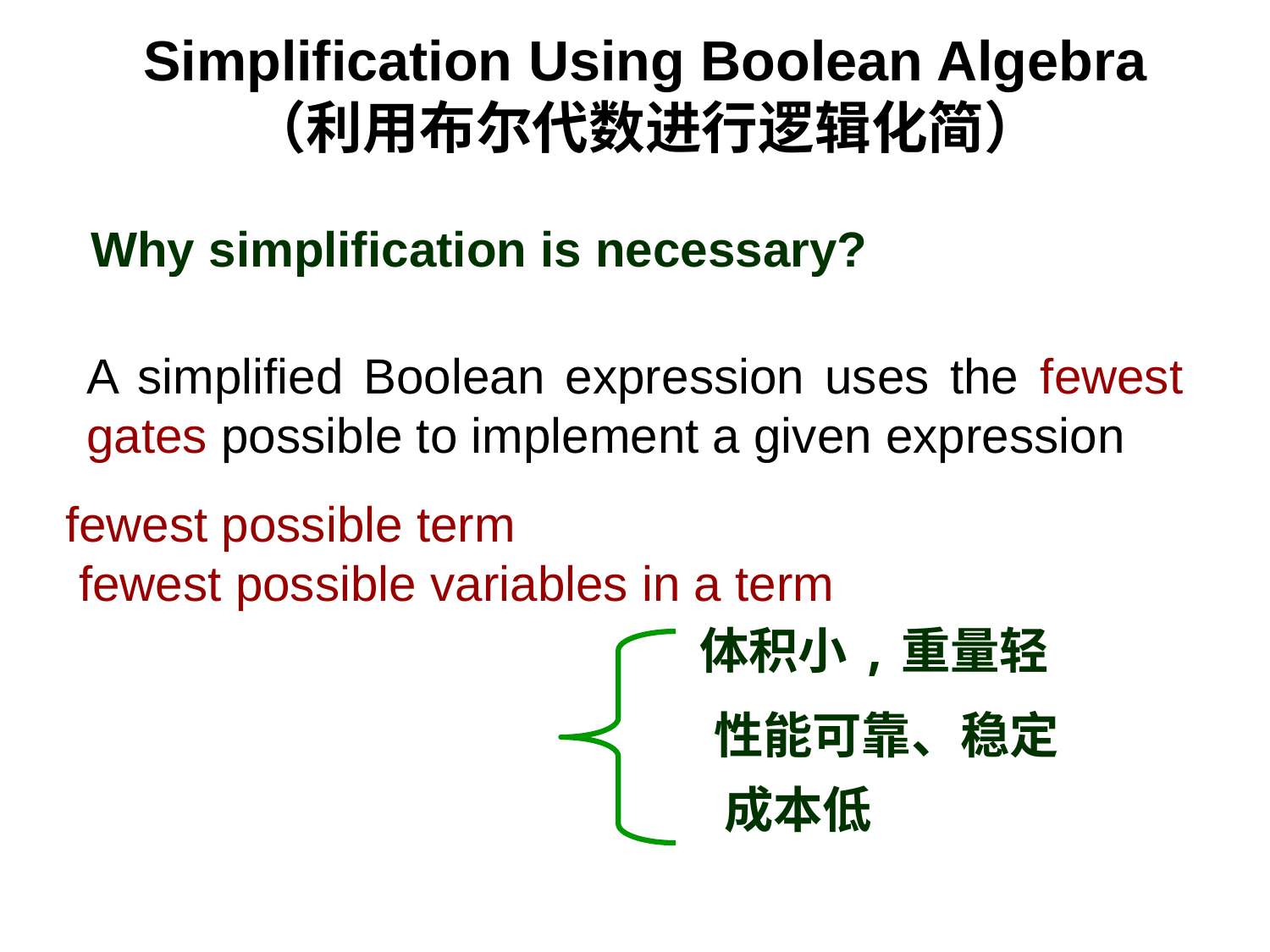

Simplification Using Boolean Algebra
（利用布尔代数进行逻辑化简）
Why simplification is necessary?
A simplified Boolean expression uses the fewest gates possible to implement a given expression
fewest possible term
 fewest possible variables in a term
体积小,重量轻

性能可靠、稳定
成本低